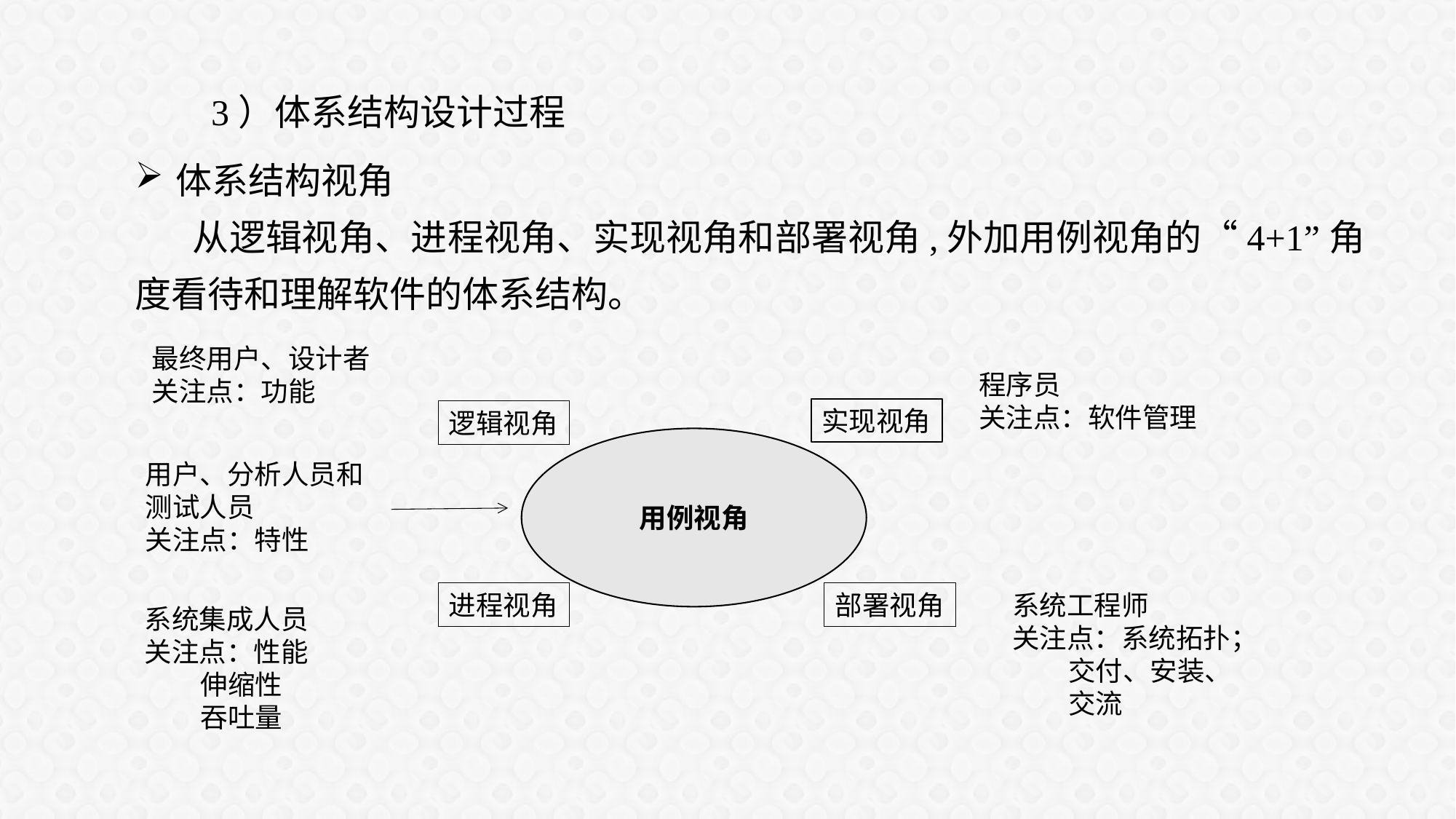

3）体系结构设计过程
体系结构视角
      从逻辑视角、进程视角、实现视角和部署视角,外加用例视角的“4+1”角度看待和理解软件的体系结构。
最终用户、设计者关注点：功能
程序员
关注点：软件管理
实现视角
逻辑视角
用例视角
用户、分析人员和测试人员
关注点：特性
进程视角
部署视角
系统工程师
关注点：系统拓扑；
        交付、安装、
        交流
系统集成人员
关注点：性能
        伸缩性
        吞吐量